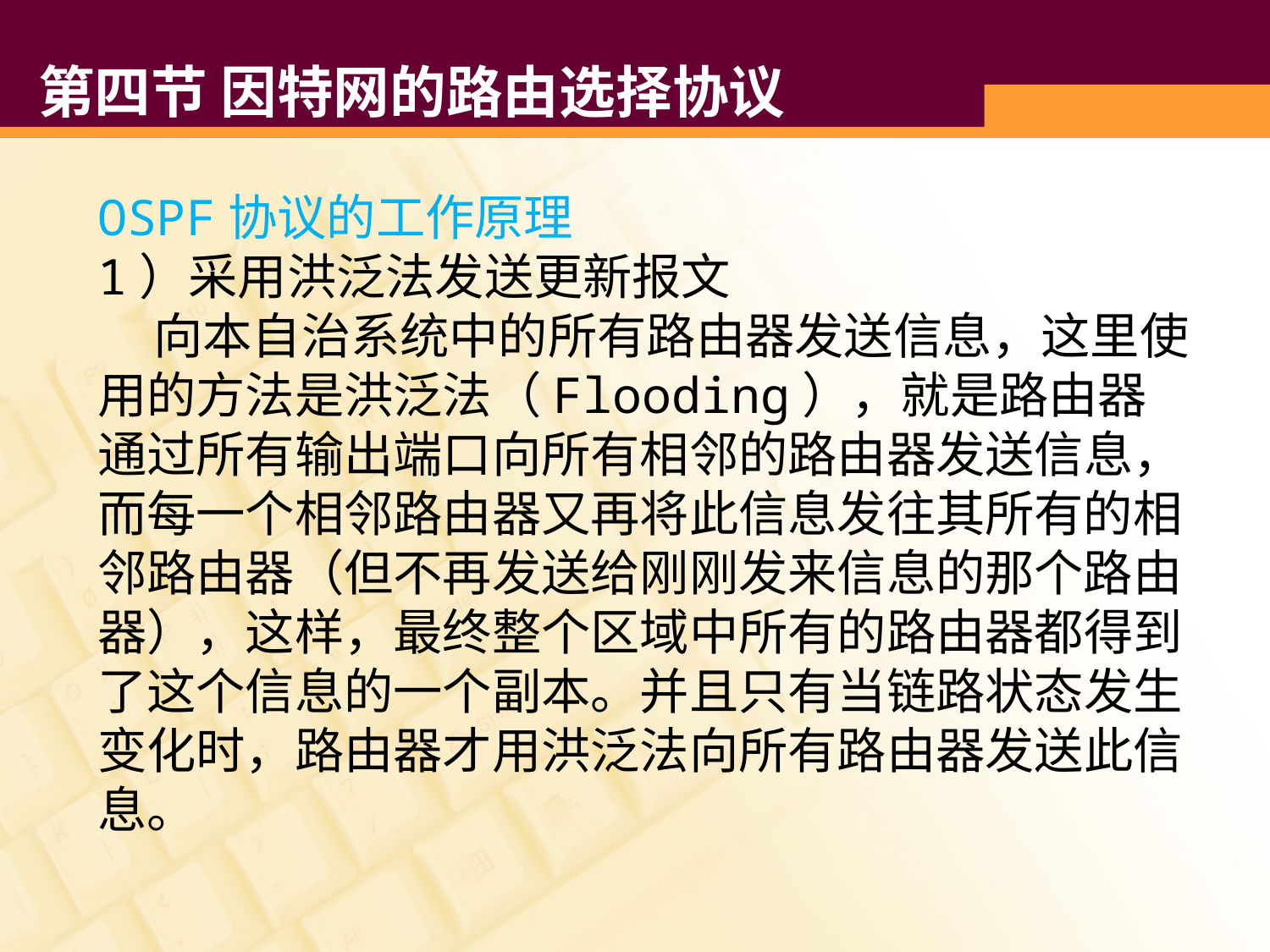

# 第四节 因特网的路由选择协议
OSPF协议的工作原理
1）采用洪泛法发送更新报文
    向本自治系统中的所有路由器发送信息，这里使用的方法是洪泛法（Flooding），就是路由器通过所有输出端口向所有相邻的路由器发送信息，而每一个相邻路由器又再将此信息发往其所有的相邻路由器（但不再发送给刚刚发来信息的那个路由器），这样，最终整个区域中所有的路由器都得到了这个信息的一个副本。并且只有当链路状态发生变化时，路由器才用洪泛法向所有路由器发送此信息。